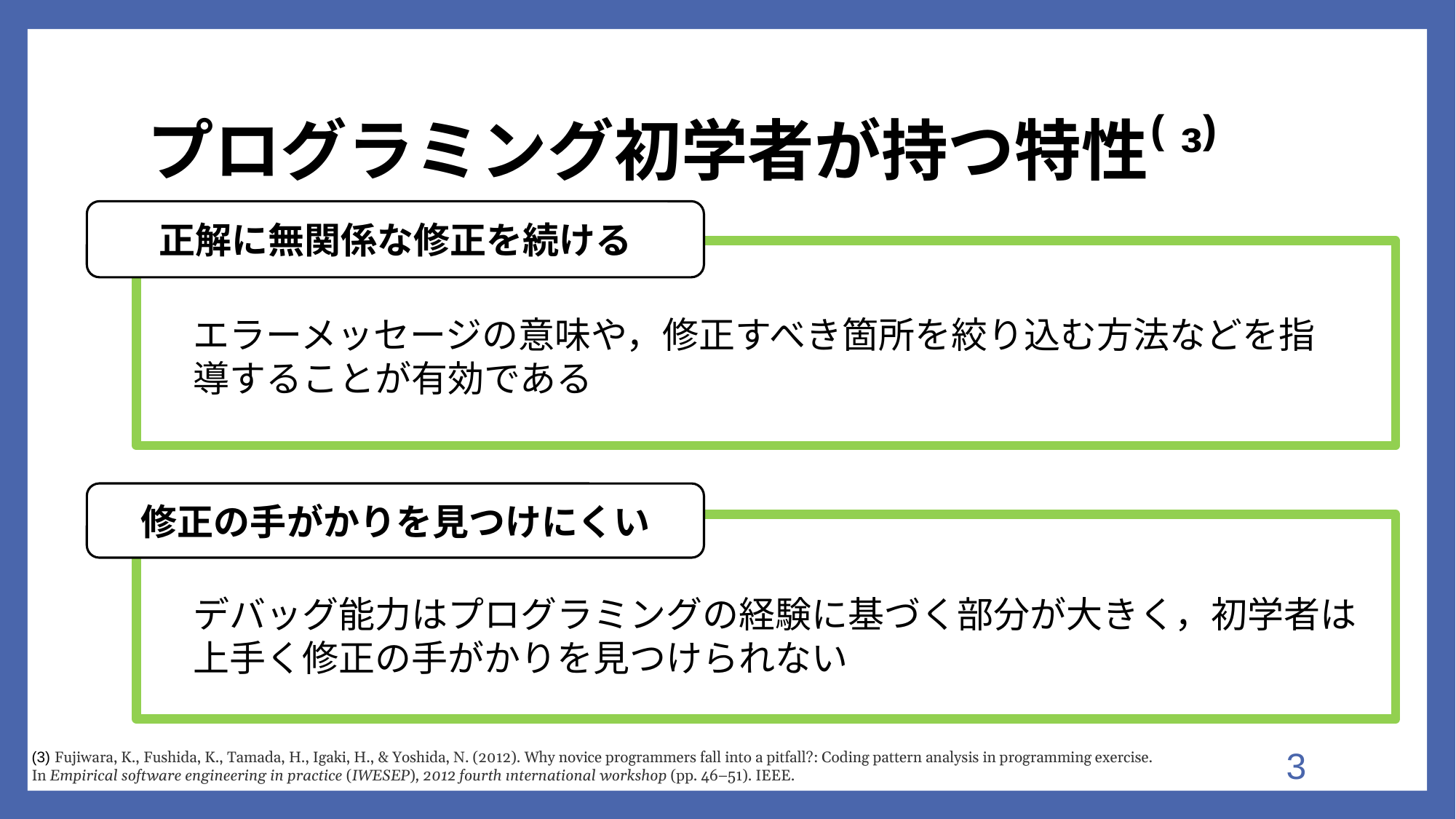

# プログラミング初学者が持つ特性⁽³⁾
正解に無関係な修正を続ける

エラーメッセージの意味や，修正すべき箇所を絞り込む方法などを指導することが有効である
修正の手がかりを見つけにくい

デバッグ能力はプログラミングの経験に基づく部分が大きく，初学者は上手く修正の手がかりを見つけられない
(3) Fujiwara, K., Fushida, K., Tamada, H., Igaki, H., & Yoshida, N. (2012). Why novice programmers fall into a pitfall?: Coding pattern analysis in programming exercise.
In Empirical software engineering in practice (IWESEP), 2012 fourth ınternational workshop (pp. 46–51). IEEE.
3